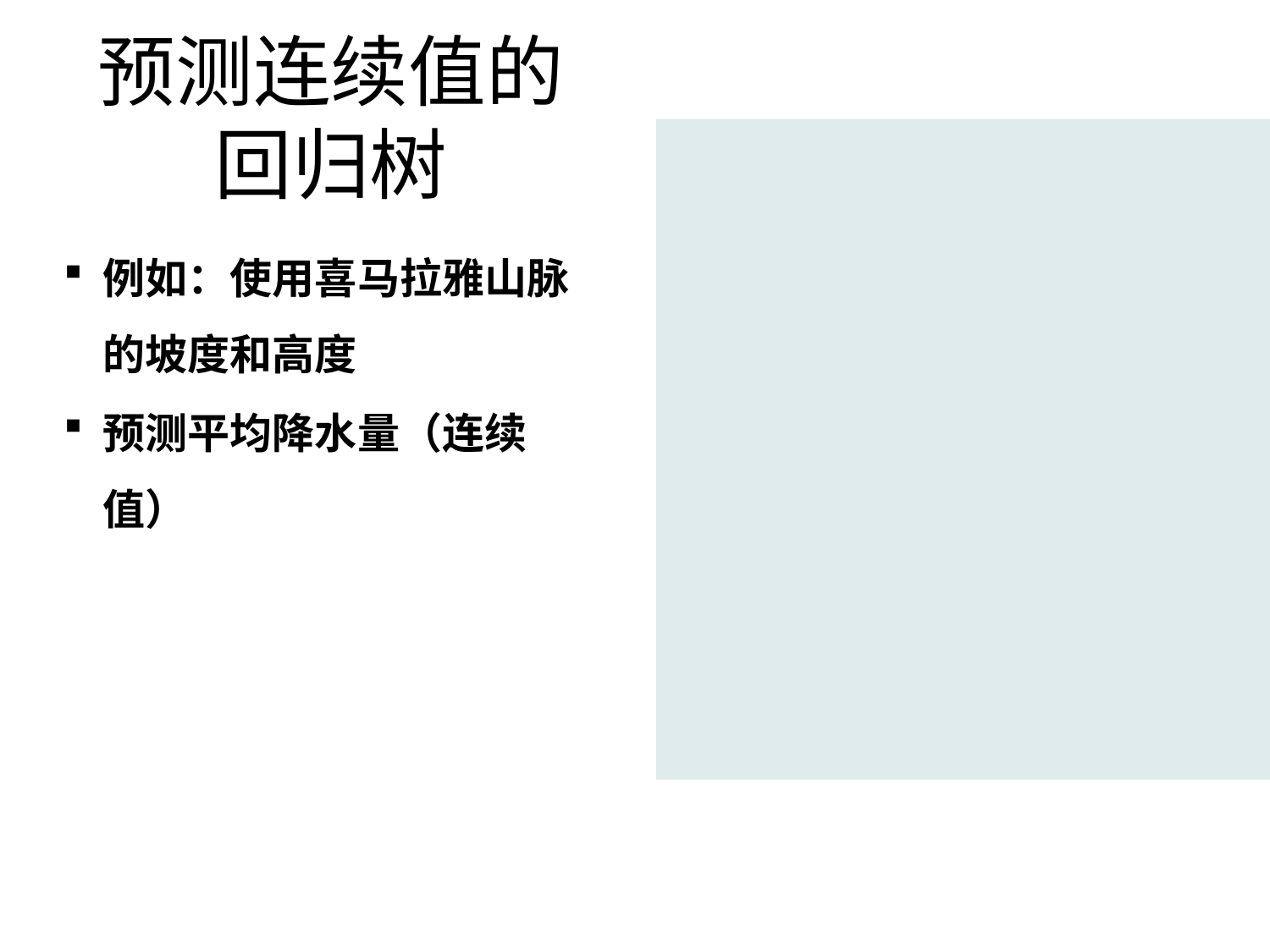

# 预测连续值的回归树

例如：使用喜马拉雅山脉的坡度和高度
预测平均降水量（连续值）